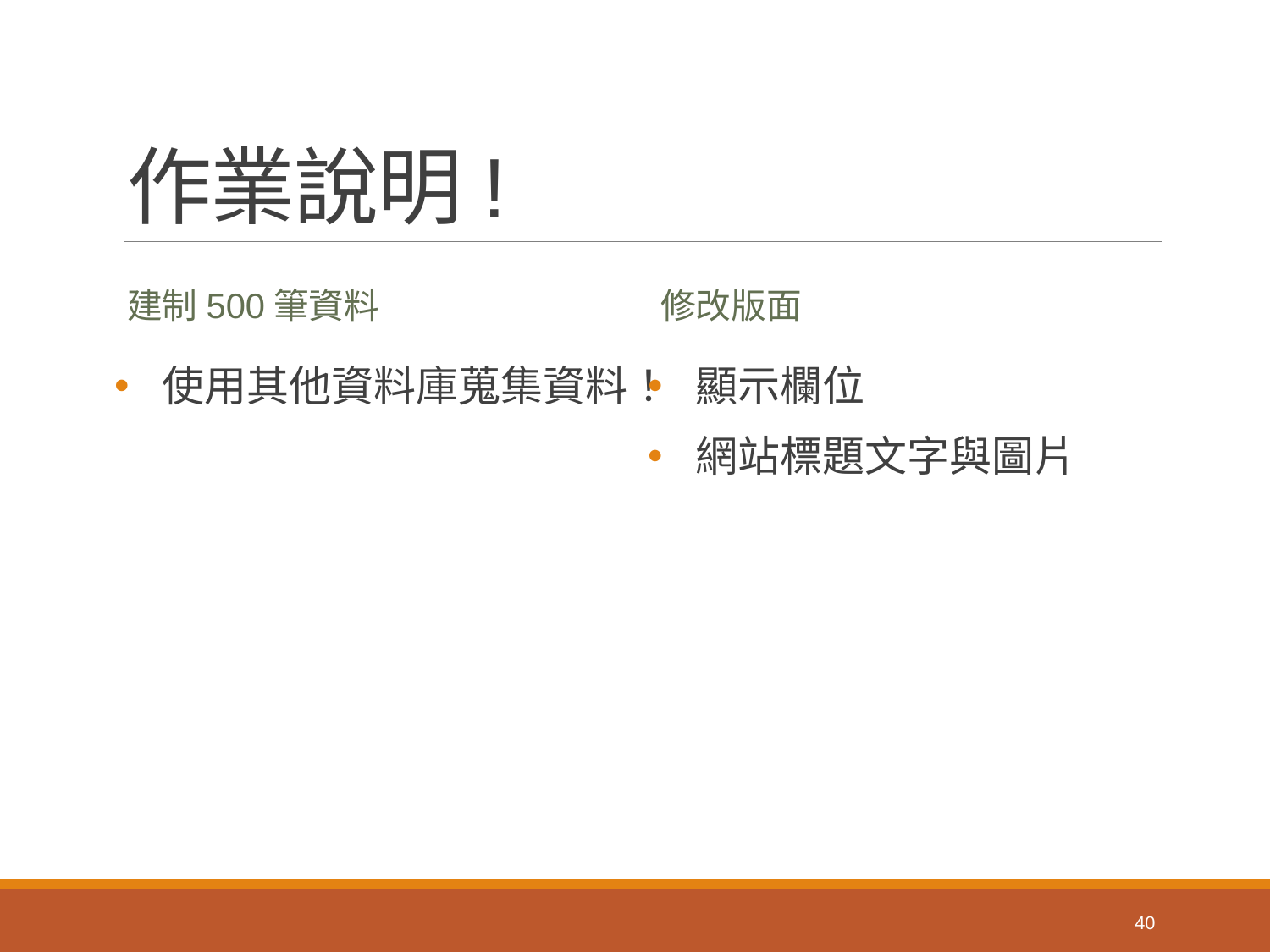

# 作業說明!
建制500筆資料
修改版面
使用其他資料庫蒐集資料！
顯示欄位
網站標題文字與圖片
40